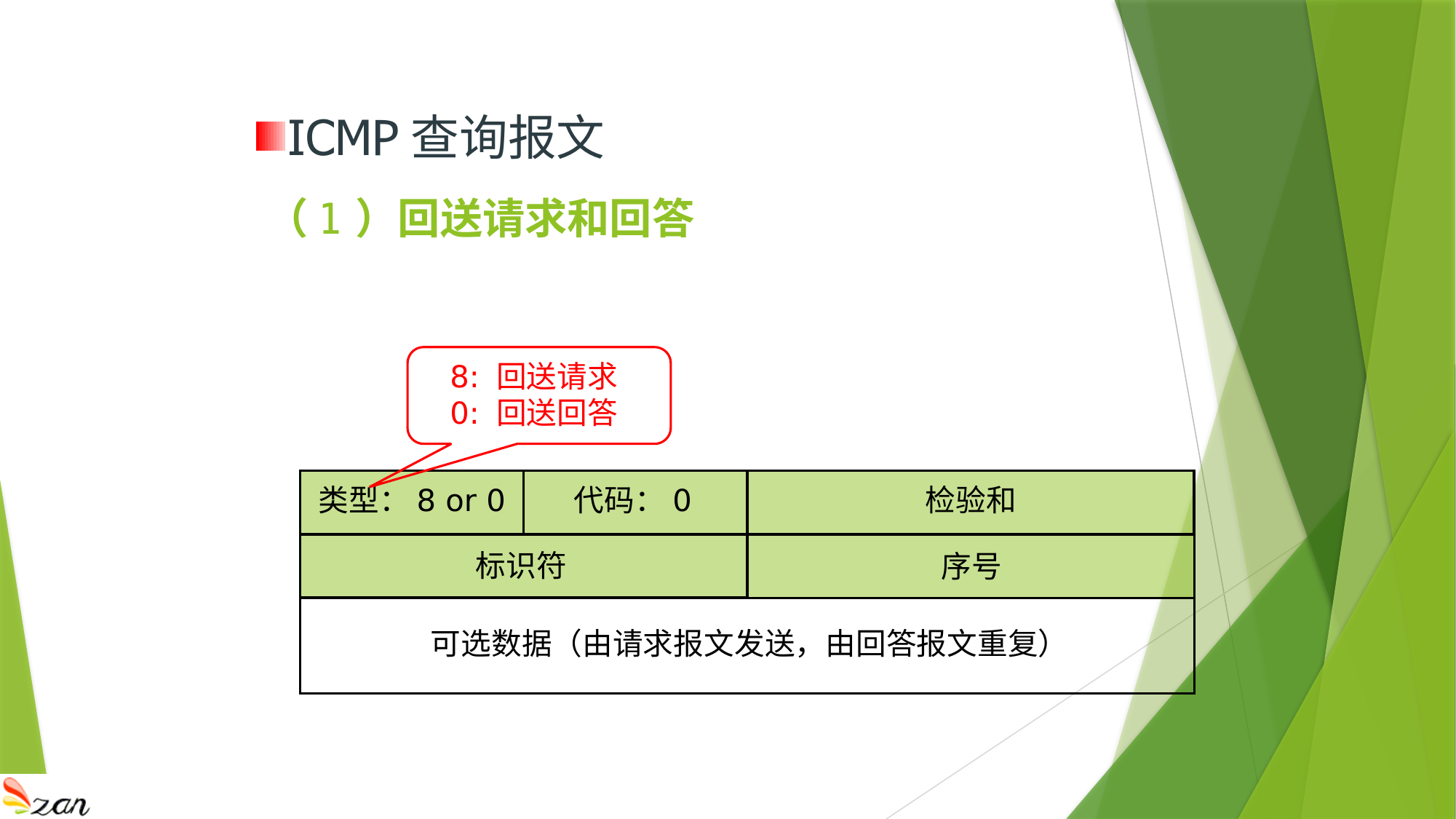

ICMP查询报文
# （1）回送请求和回答
　8: 回送请求
　0: 回送回答

类型：8 or 0
代码：0
检验和

标识符
序号

可选数据（由请求报文发送，由回答报文重复）